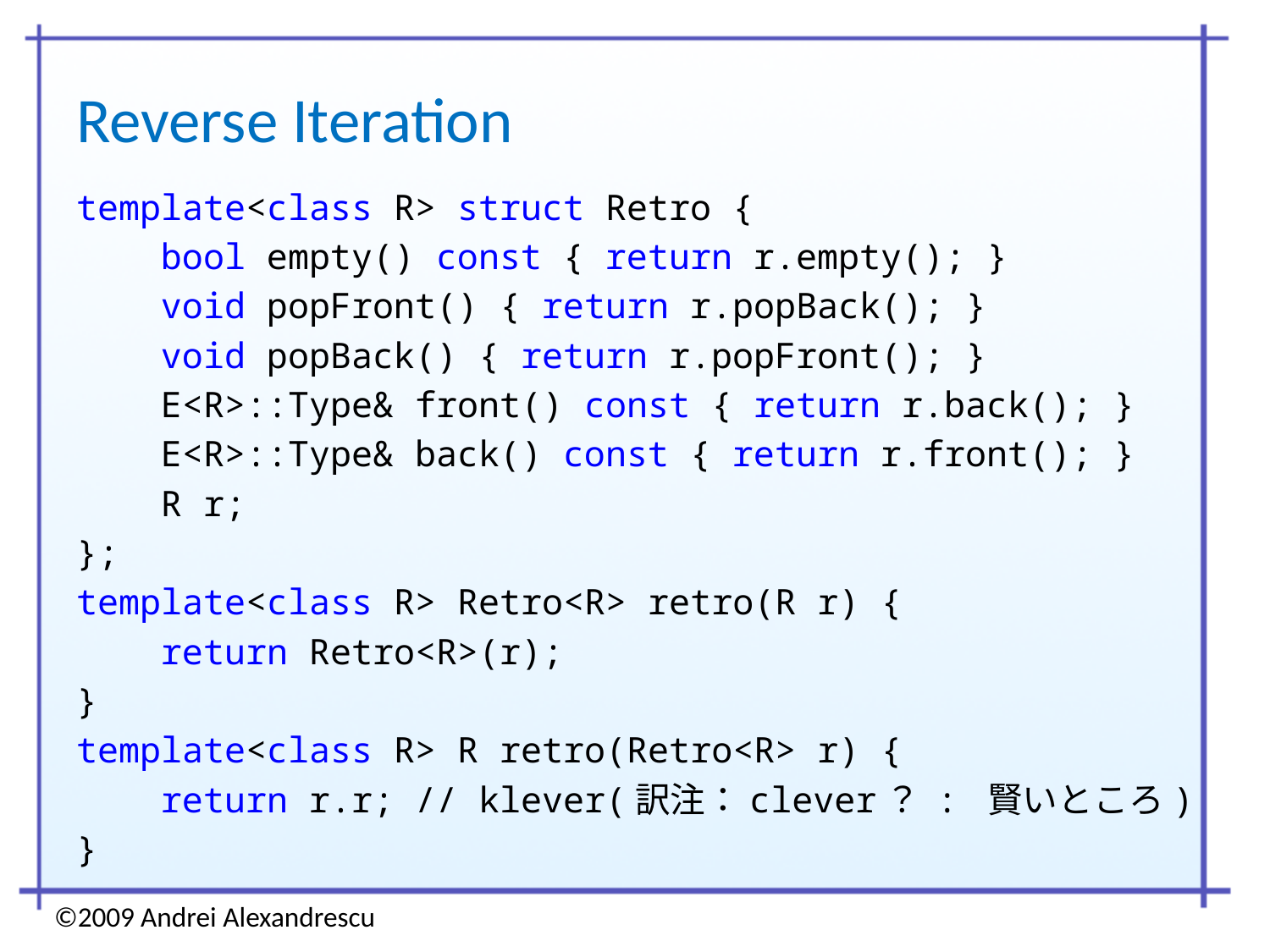

# Reverse Iteration
template<class R> struct Retro {
    bool empty() const { return r.empty(); }
    void popFront() { return r.popBack(); }
    void popBack() { return r.popFront(); }
    E<R>::Type& front() const { return r.back(); }
    E<R>::Type& back() const { return r.front(); }
    R r;
};
template<class R> Retro<R> retro(R r) {
    return Retro<R>(r);
}
template<class R> R retro(Retro<R> r) {
    return r.r; // klever(訳注：clever？ : 賢いところ)
}
©2009 Andrei Alexandrescu